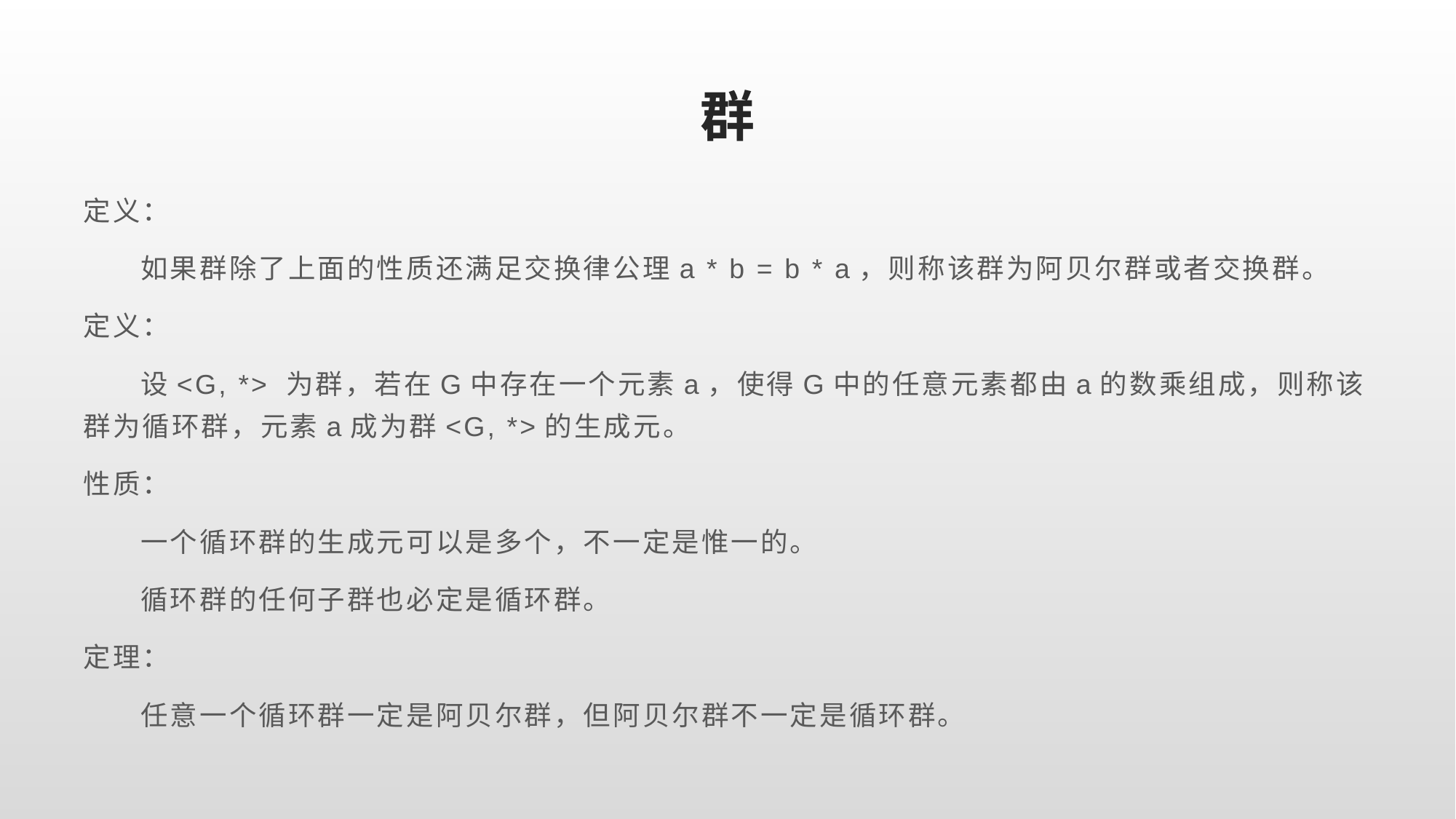

# 群
定义：
      如果群除了上面的性质还满足交换律公理a * b = b * a，则称该群为阿贝尔群或者交换群。
定义：
      设<G, *> 为群，若在G中存在一个元素a，使得G中的任意元素都由a的数乘组成，则称该群为循环群，元素a成为群<G, *>的生成元。
性质：
      一个循环群的生成元可以是多个，不一定是惟一的。
      循环群的任何子群也必定是循环群。
定理：
      任意一个循环群一定是阿贝尔群，但阿贝尔群不一定是循环群。